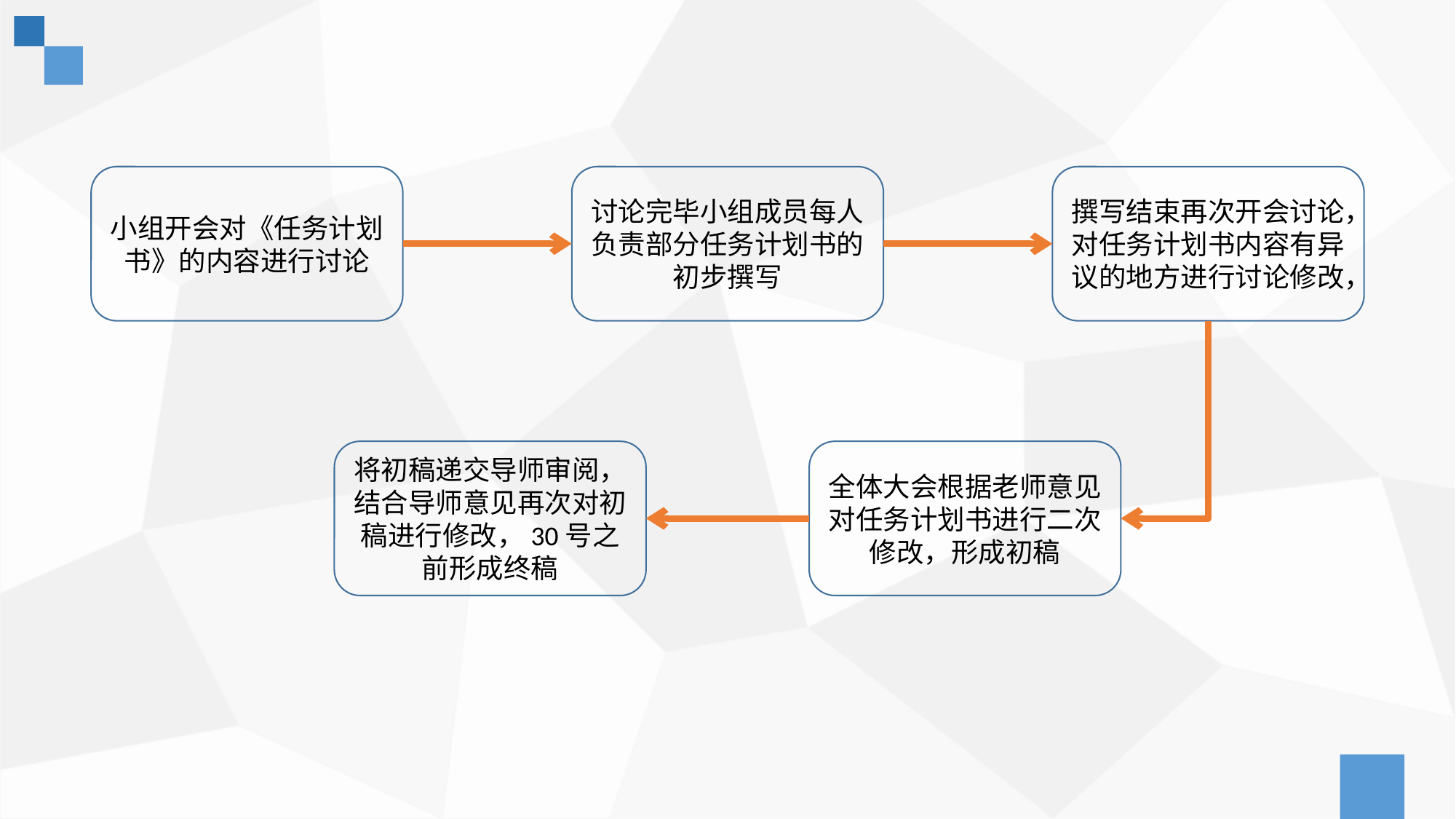

小组开会对《任务计划书》的内容进行讨论
讨论完毕小组成员每人负责部分任务计划书的初步撰写
撰写结束再次开会讨论，对任务计划书内容有异议的地方进行讨论修改，
将初稿递交导师审阅，结合导师意见再次对初稿进行修改，30号之前形成终稿
全体大会根据老师意见对任务计划书进行二次修改，形成初稿